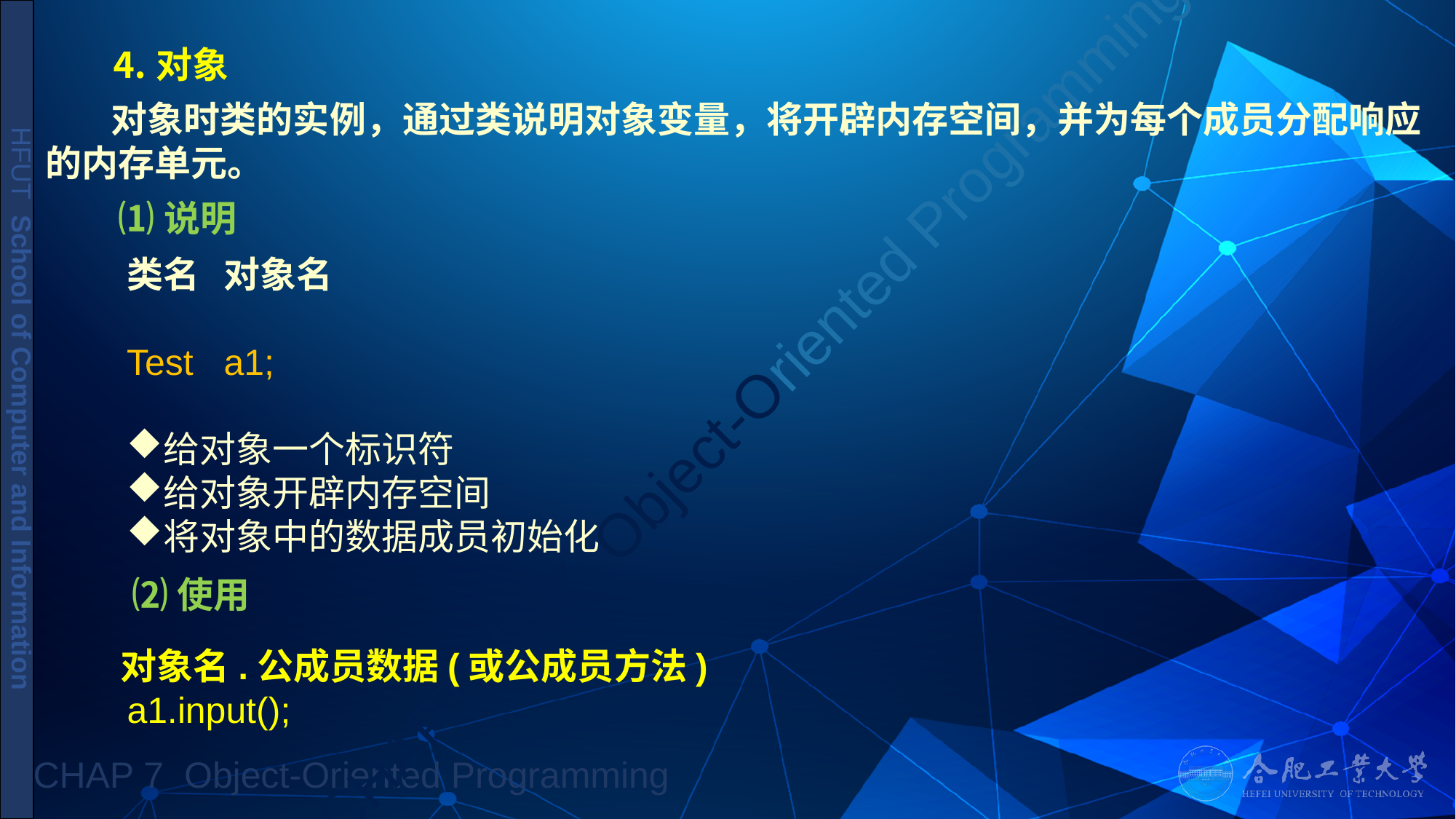

# ⒋对象
       对象时类的实例，通过类说明对象变量，将开辟内存空间，并为每个成员分配响应的内存单元。
⑴说明
类名   对象名

Test   a1;

给对象一个标识符
给对象开辟内存空间
将对象中的数据成员初始化
⑵使用
       对象名.公成员数据(或公成员方法)
        a1.input();